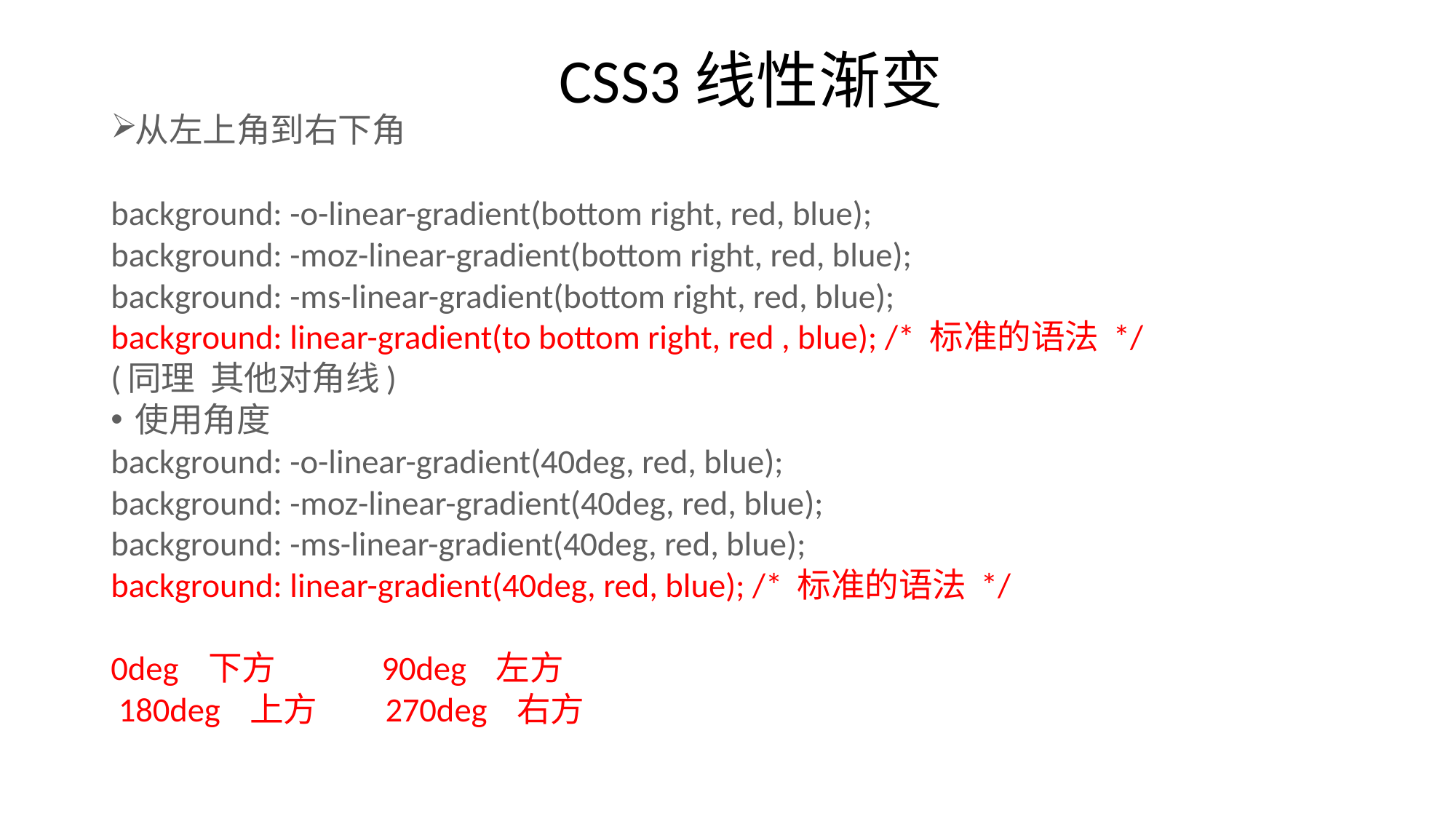

# CSS3线性渐变
从左上角到右下角

background: -o-linear-gradient(bottom right, red, blue);
background: -moz-linear-gradient(bottom right, red, blue);
background: -ms-linear-gradient(bottom right, red, blue);
background: linear-gradient(to bottom right, red , blue); /* 标准的语法 */
(同理  其他对角线)
使用角度
background: -o-linear-gradient(40deg, red, blue);
background: -moz-linear-gradient(40deg, red, blue);
background: -ms-linear-gradient(40deg, red, blue);
background: linear-gradient(40deg, red, blue); /* 标准的语法 */

0deg   下方             90deg   左方
 180deg   上方        270deg   右方